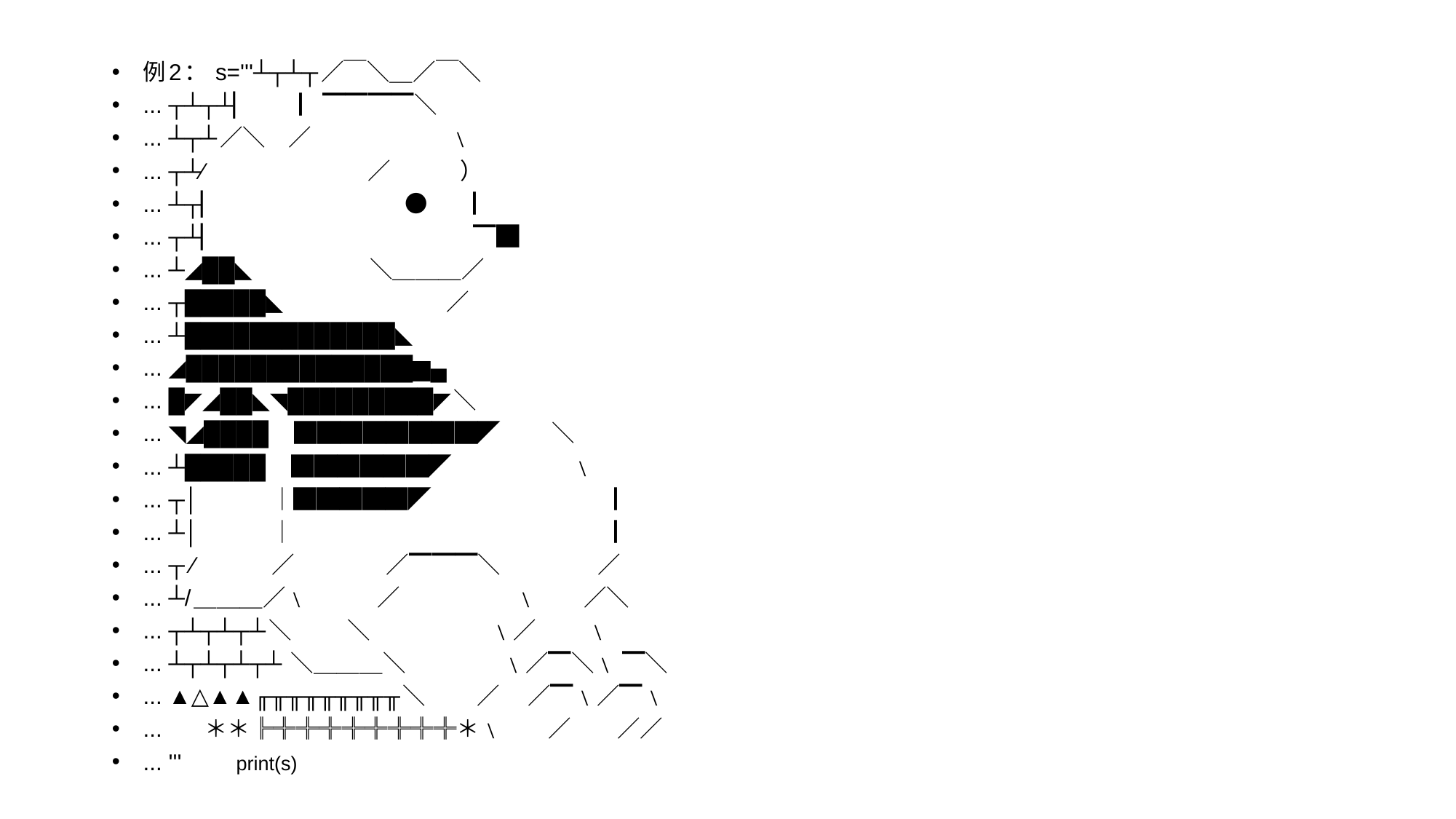

例2： s='''┴┬┴┬／￣＼＿／￣＼
... ┬┴┬┴▏　　▏▔▔▔▔＼
... ┴┬┴／＼　／　　　　　　﹨
... ┬┴∕　　　　　　　／　　　）
... ┴┬▏　　　　　　　　●　　▏
... ┬┴▏　　　　　　　　　　　▔█
... ┴◢██◣　　　　　＼＿＿＿／
... ┬█████◣　　　　　　　／
... ┴█████████████◣
... ◢██████████████▆▄
... █◤◢██◣◥█████████◤＼
... ◥◢████　████████◤　　 ＼
... ┴█████　██████◤　　　　　 ﹨
... ┬│　　　│█████◤　　　　　　　　▏
... ┴│　　　│　　　　　　　　　　　　　　▏
... ┬ ∕　　　 ∕　　　　／▔▔▔＼　　　　 ∕
... ┴/＿＿＿／﹨　　　∕　　　　　﹨　　／＼
... ┬┴┬┴┬┴＼ 　　 ＼ 　　　　　﹨／　　 ﹨
... ┴┬┴┬┴┬┴ ＼＿＿＿＼　　　　 ﹨／▔＼﹨ ▔＼
... ▲△▲▲╓╥╥╥╥╥╥╥╥＼　　 ∕　 ／▔﹨／▔﹨
... 　  ＊＊╠╬╬╬╬╬╬╬╬＊﹨　　／　　／／
... '''          print(s)